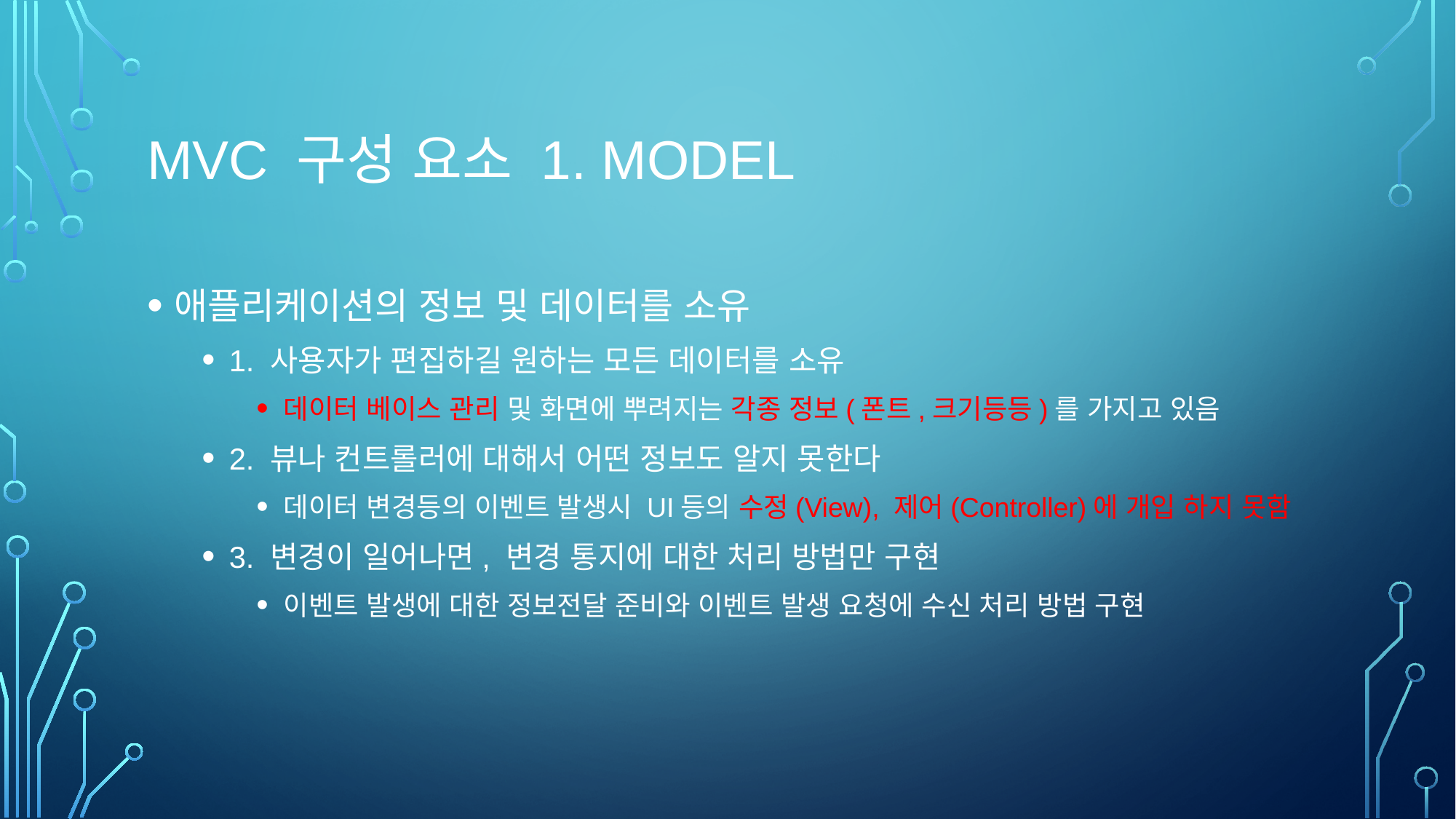

# Mvc 구성 요소 1. MODEL
애플리케이션의 정보 및 데이터를 소유
1. 사용자가 편집하길 원하는 모든 데이터를 소유
데이터 베이스 관리 및 화면에 뿌려지는 각종 정보(폰트,크기등등)를 가지고 있음
2. 뷰나 컨트롤러에 대해서 어떤 정보도 알지 못한다
데이터 변경등의 이벤트 발생시 UI등의 수정(View), 제어(Controller)에 개입 하지 못함
3. 변경이 일어나면, 변경 통지에 대한 처리 방법만 구현
이벤트 발생에 대한 정보전달 준비와 이벤트 발생 요청에 수신 처리 방법 구현